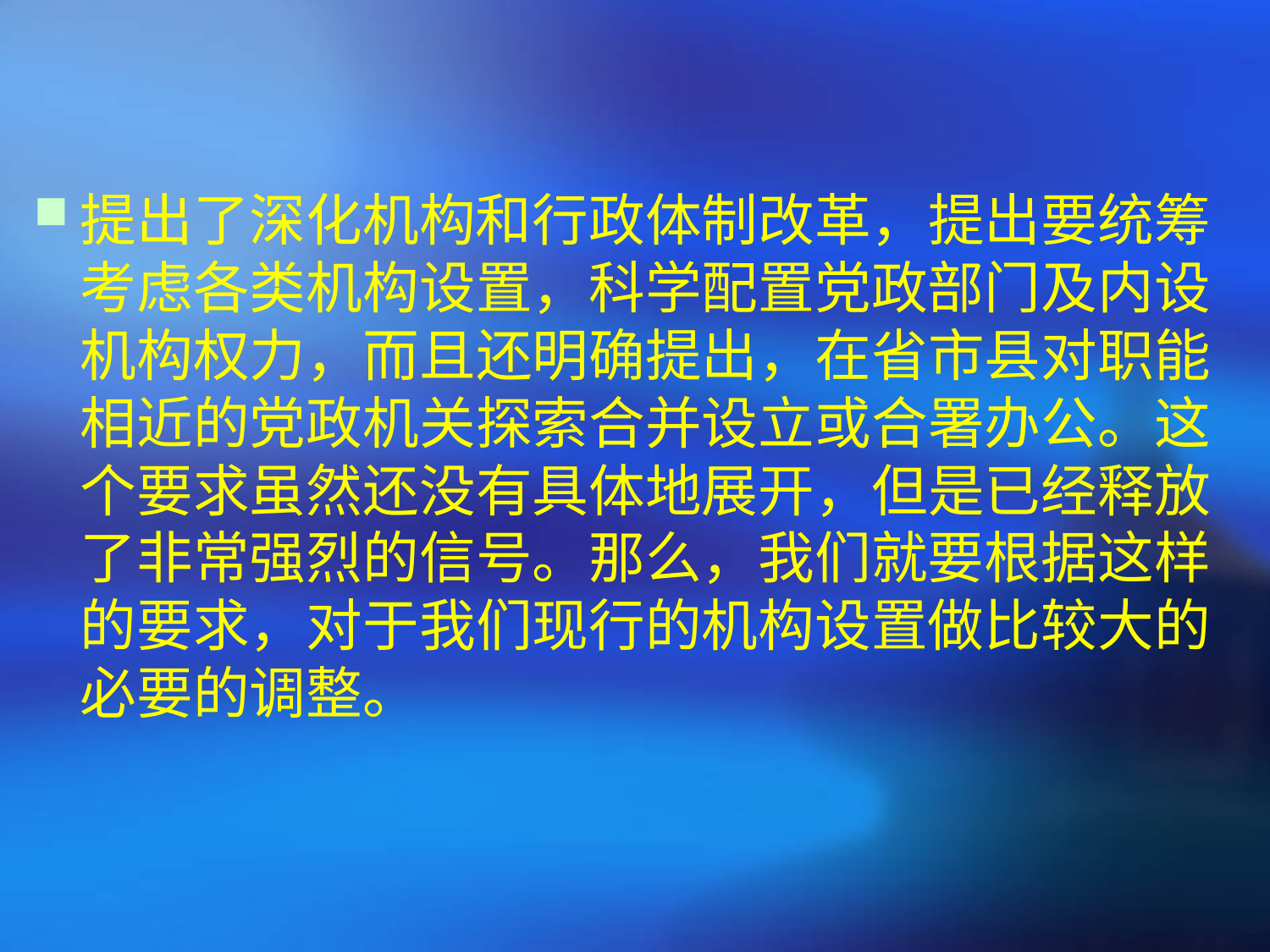

提出了深化机构和行政体制改革，提出要统筹考虑各类机构设置，科学配置党政部门及内设机构权力，而且还明确提出，在省市县对职能相近的党政机关探索合并设立或合署办公。这个要求虽然还没有具体地展开，但是已经释放了非常强烈的信号。那么，我们就要根据这样的要求，对于我们现行的机构设置做比较大的必要的调整。